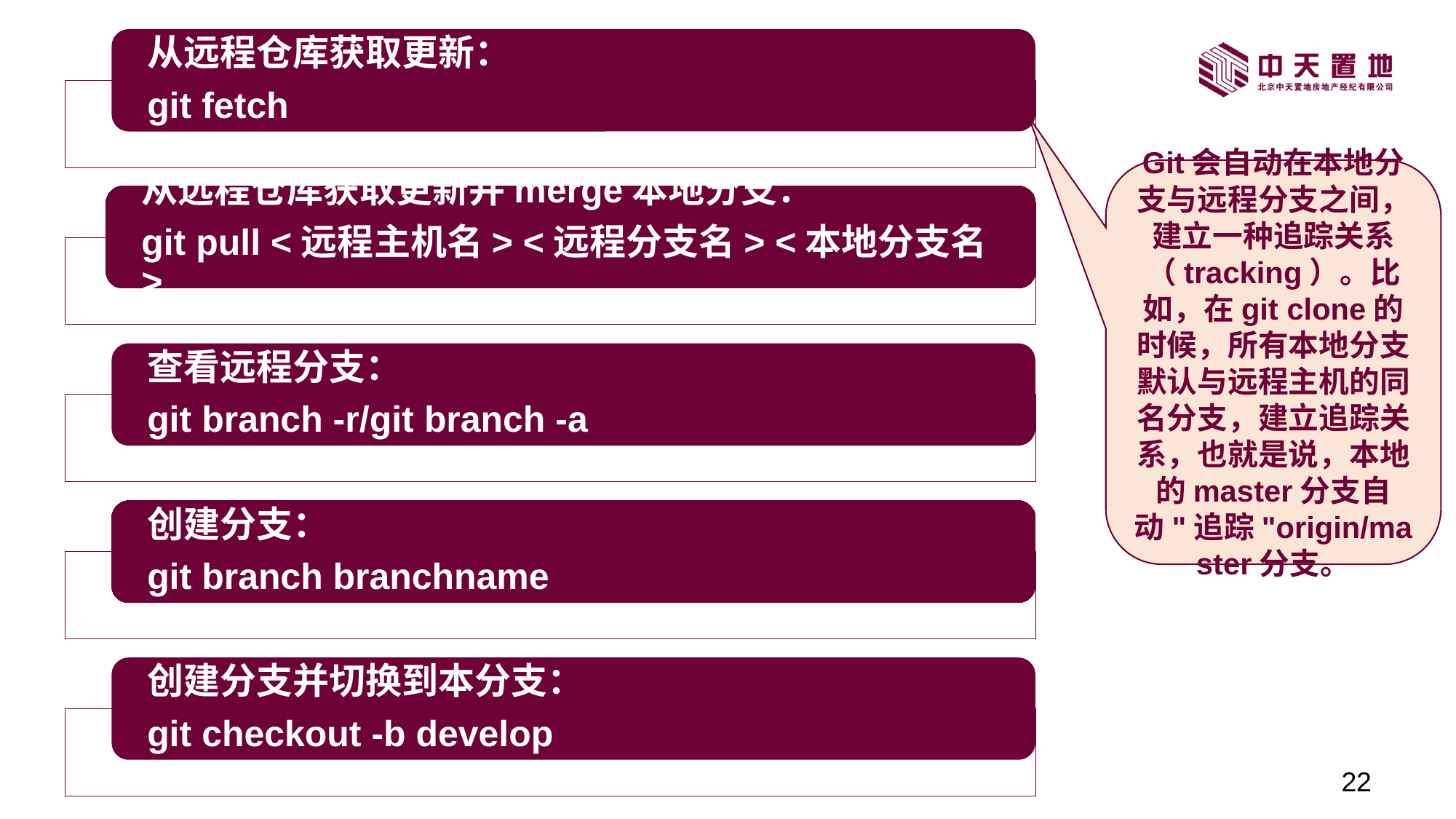

从远程仓库获取更新：
git fetch
从远程仓库获取更新并merge本地分支：
git pull <远程主机名> <远程分支名> <本地分支名>
查看远程分支：
git branch -r/git branch -a
创建分支：
git branch branchname
创建分支并切换到本分支：
git checkout -b develop
Git会自动在本地分支与远程分支之间，建立一种追踪关系（tracking）。比如，在git clone的时候，所有本地分支默认与远程主机的同名分支，建立追踪关系，也就是说，本地的master分支自动"追踪"origin/master分支。
22